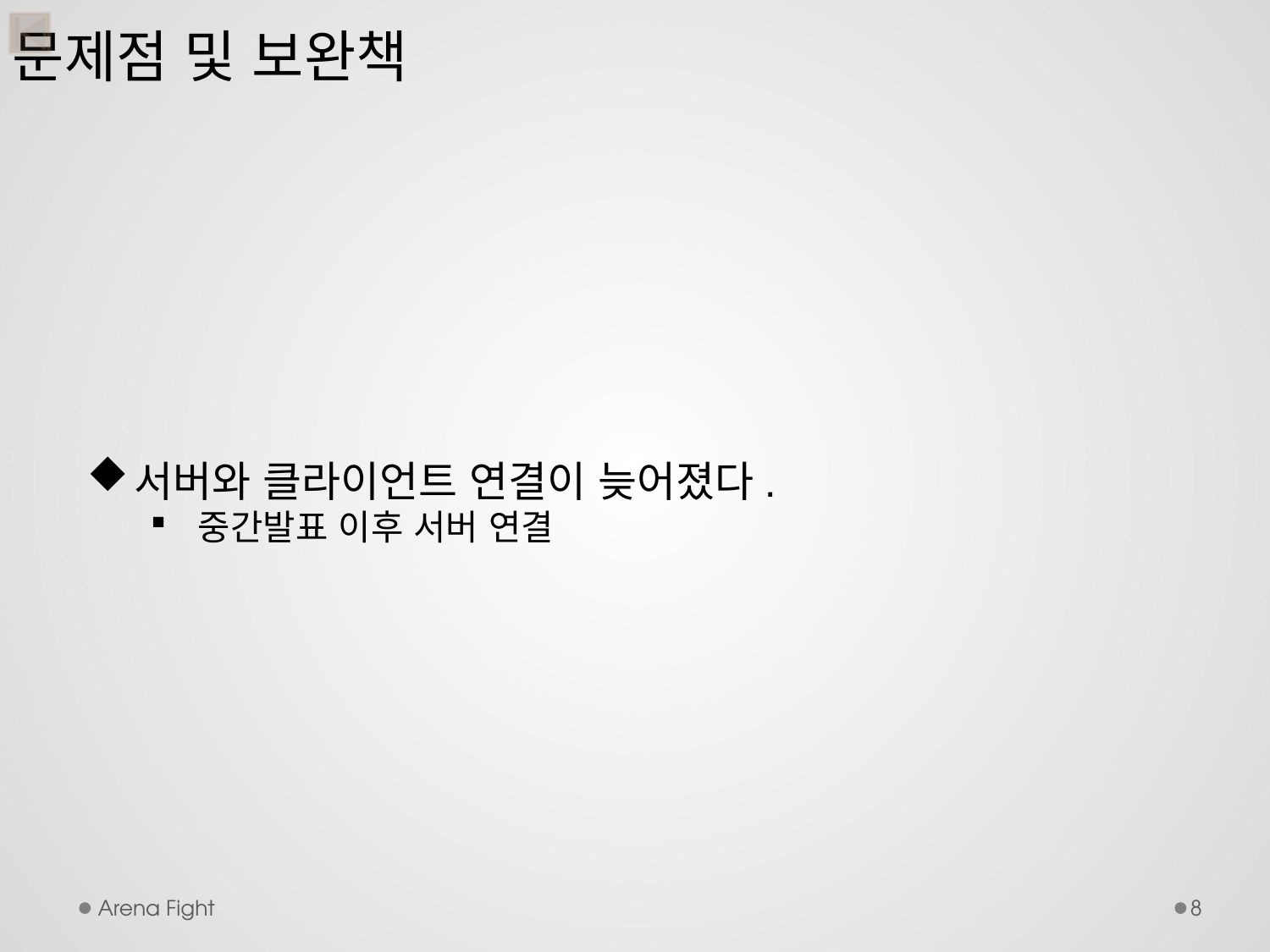

문제점 및 보완책

서버와 클라이언트 연결이 늦어졌다.
중간발표 이후 서버 연결
Arena Fight
8